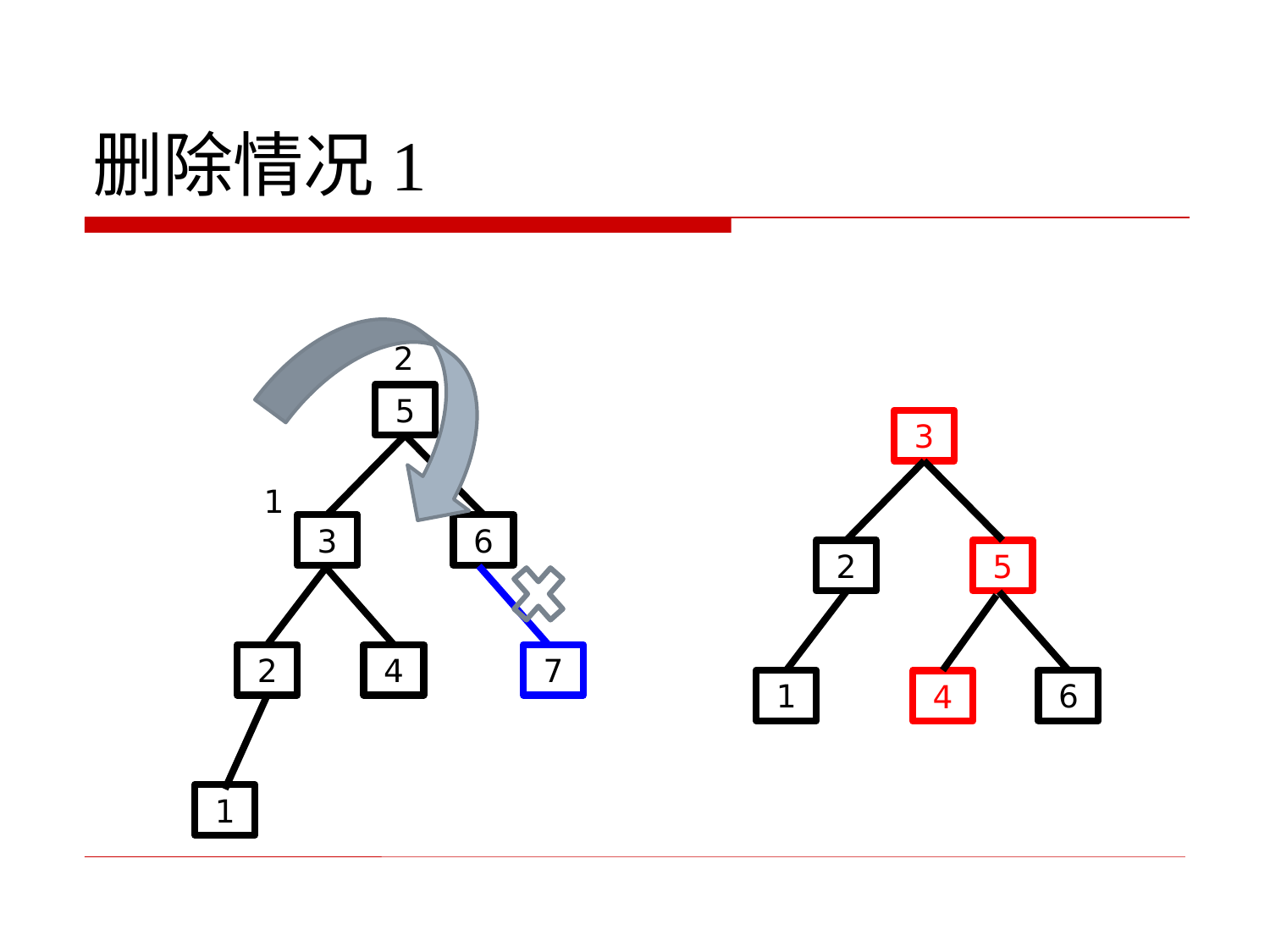

# 删除情况1

2
5
1
3
6

2
4
7
1

3
2
5
1
6
4